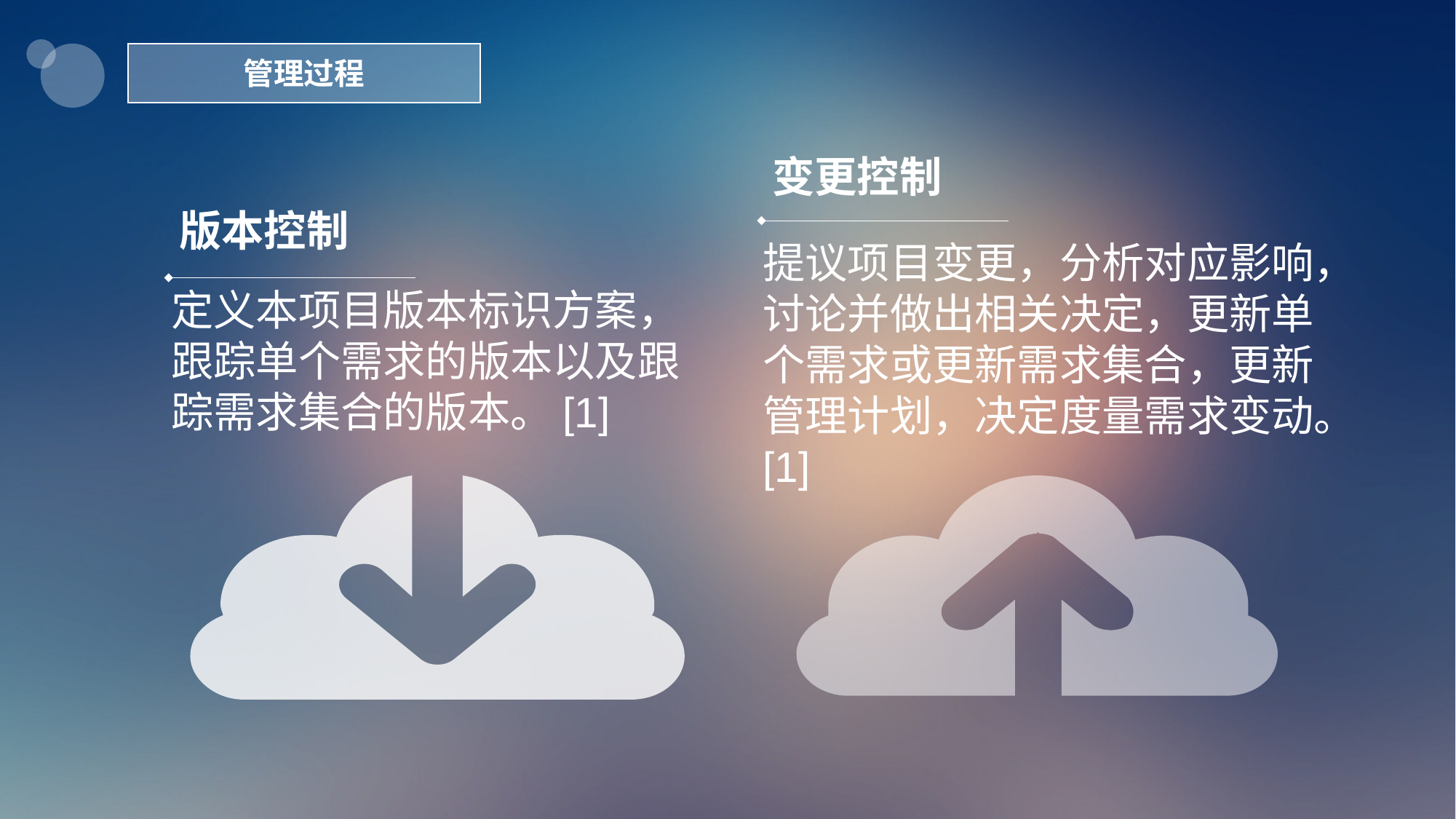

管理过程
变更控制
版本控制
提议项目变更，分析对应影响，讨论并做出相关决定，更新单个需求或更新需求集合，更新管理计划，决定度量需求变动。[1]
定义本项目版本标识方案，跟踪单个需求的版本以及跟踪需求集合的版本。[1]